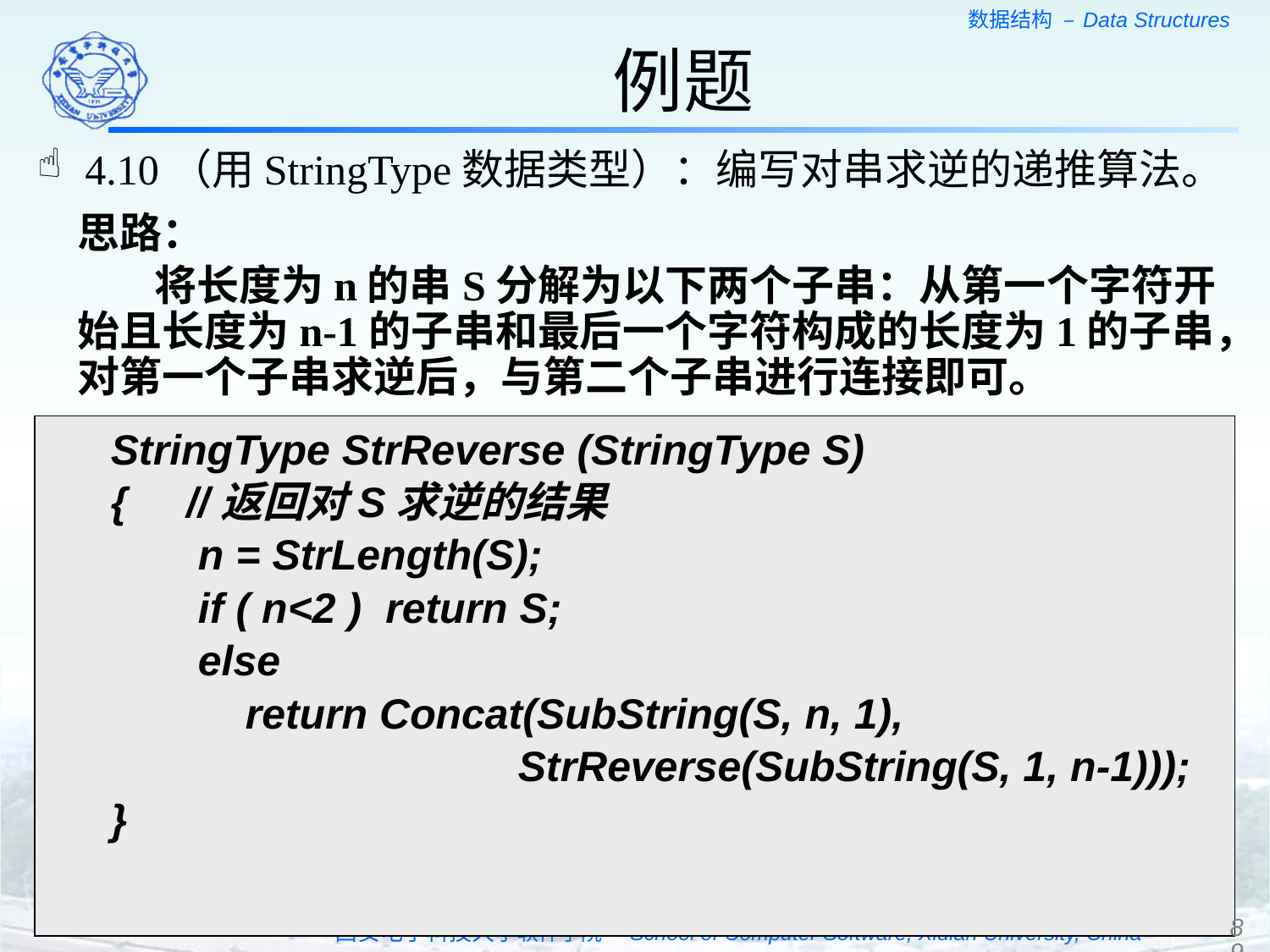

例题
4.10（用StringType数据类型）：编写对串求逆的递推算法。
思路：
       将长度为n的串S分解为以下两个子串：从第一个字符开始且长度为n-1的子串和最后一个字符构成的长度为1的子串，对第一个子串求逆后，与第二个子串进行连接即可。
StringType StrReverse (StringType S)
{     //返回对S求逆的结果
  n = StrLength(S);
  if ( n<2 )  return S;
  else
      return Concat(SubString(S, n, 1),
                             StrReverse(SubString(S, 1, n-1)));
}
89